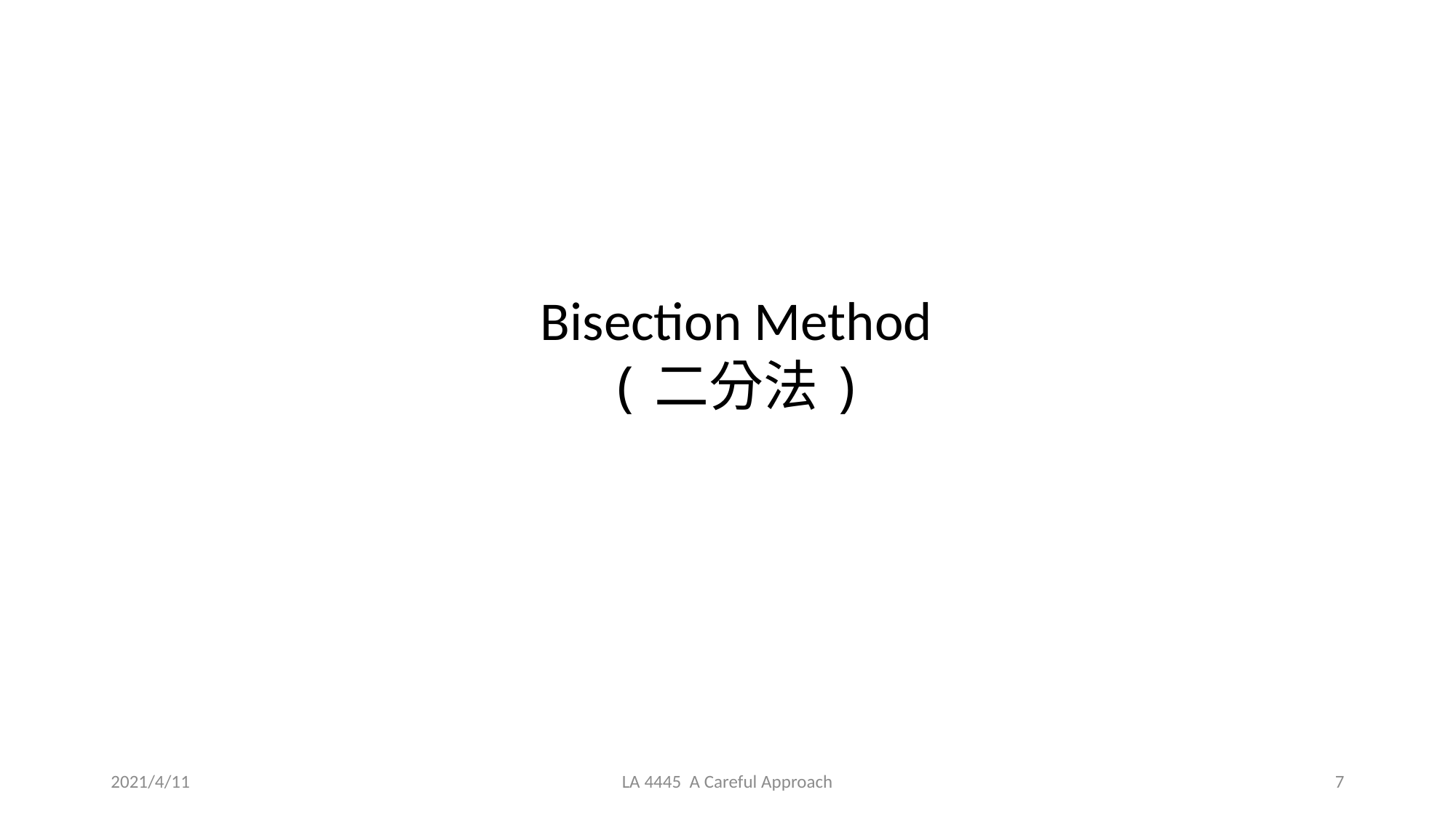

Bisection Method (二分法)
2021/4/11
LA 4445  A Careful Approach
7